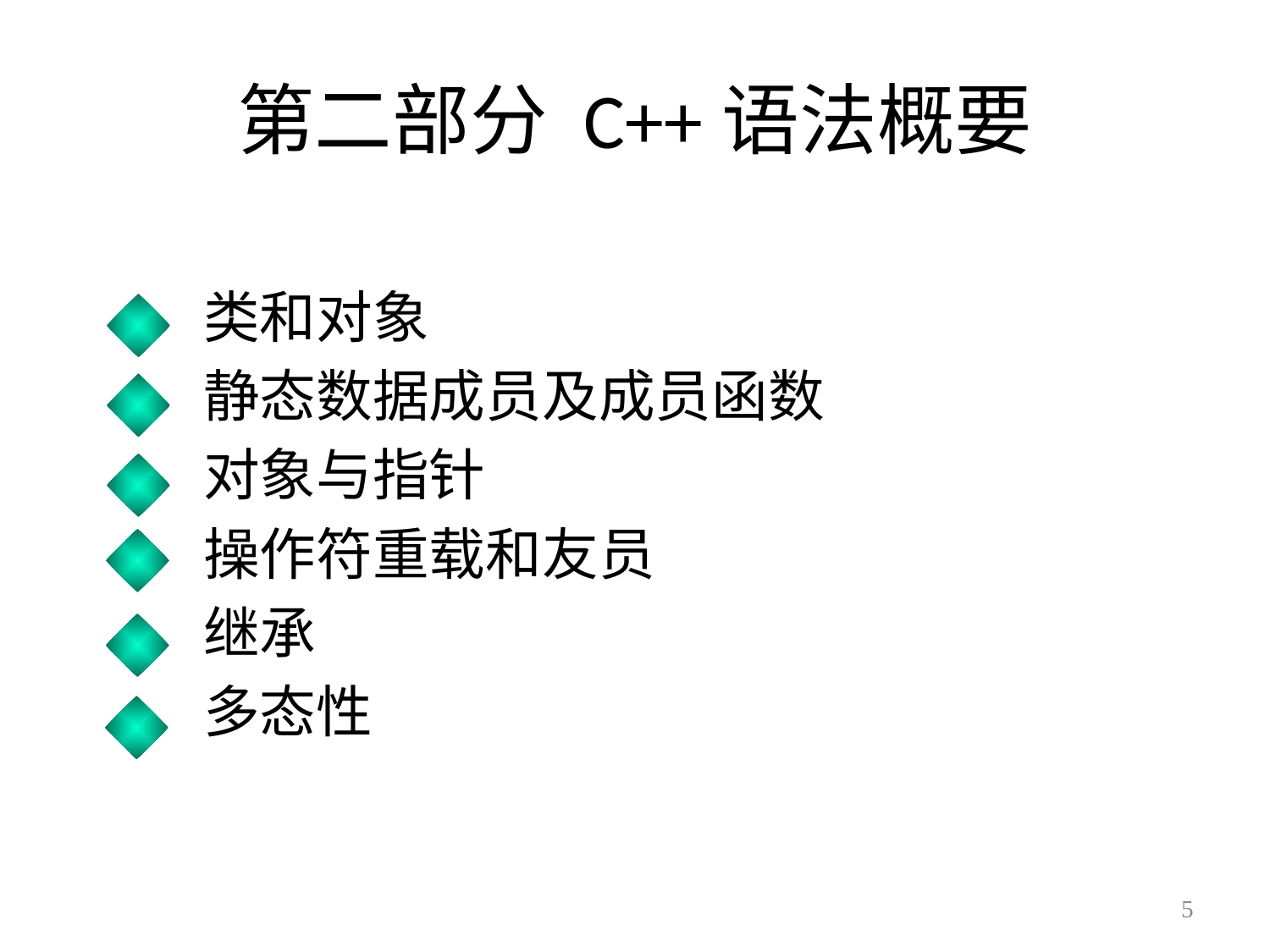

# 第二部分 C++语法概要
类和对象
静态数据成员及成员函数
对象与指针
操作符重载和友员
继承
多态性

5